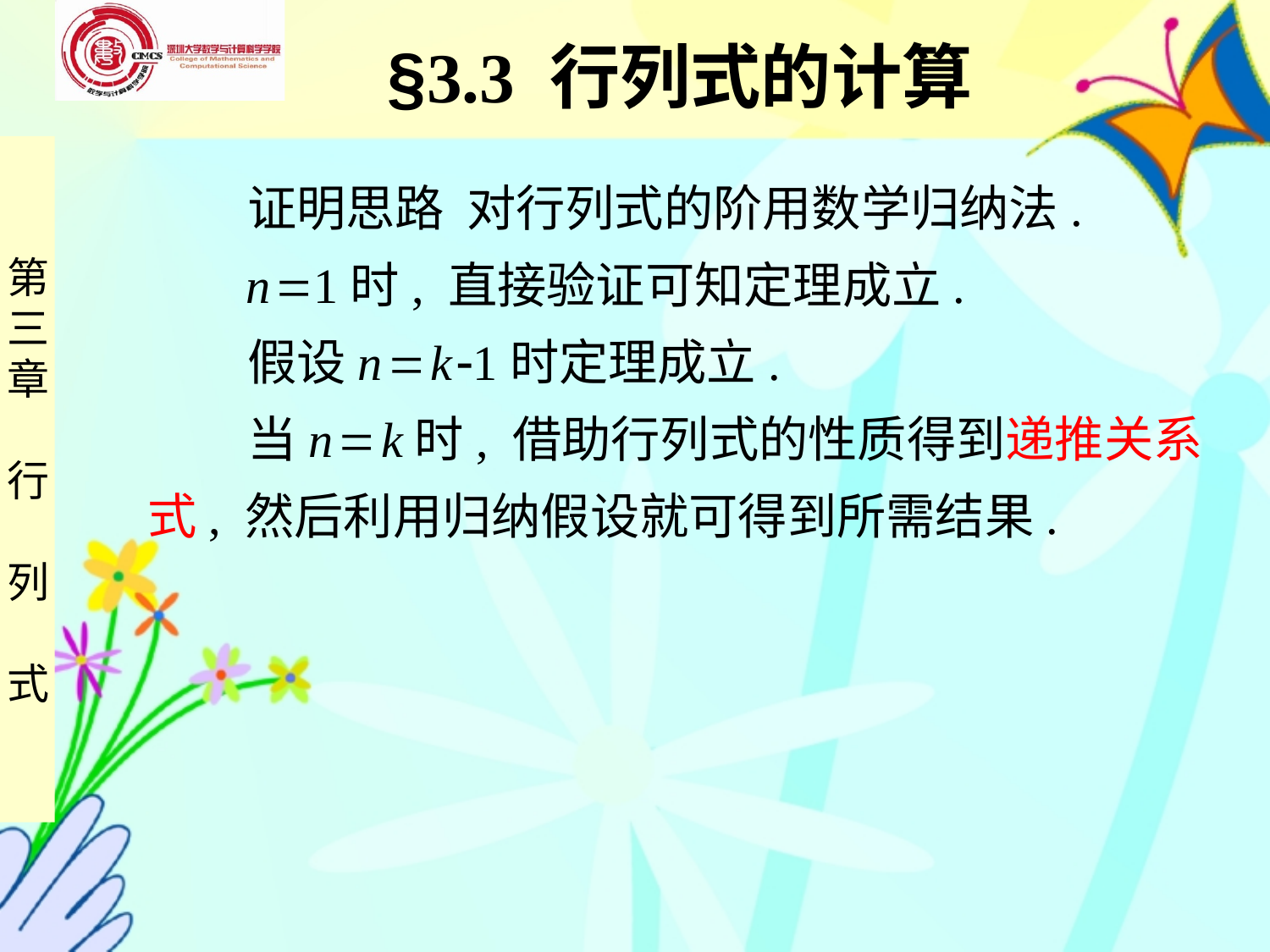

§3.3 行列式的计算
        证明思路  对行列式的阶用数学归纳法.
        n =1时, 直接验证可知定理成立.
        假设n = k −1时定理成立.
        当n = k时, 借助行列式的性质得到递推关系式, 然后利用归纳假设就可得到所需结果.